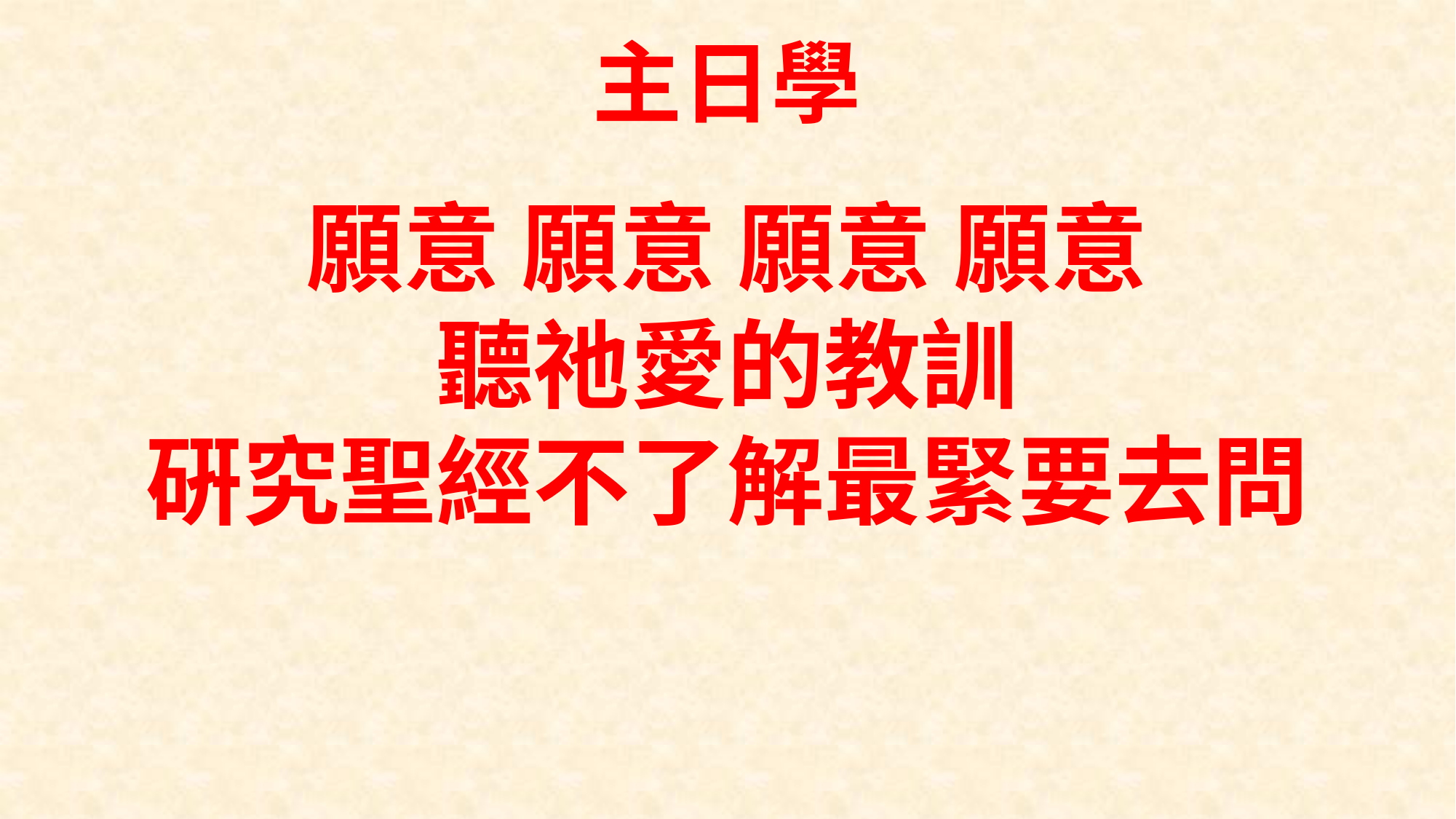

主日學
願意 願意 願意 願意
聽祂愛的教訓
硏究聖經不了解最緊要去問